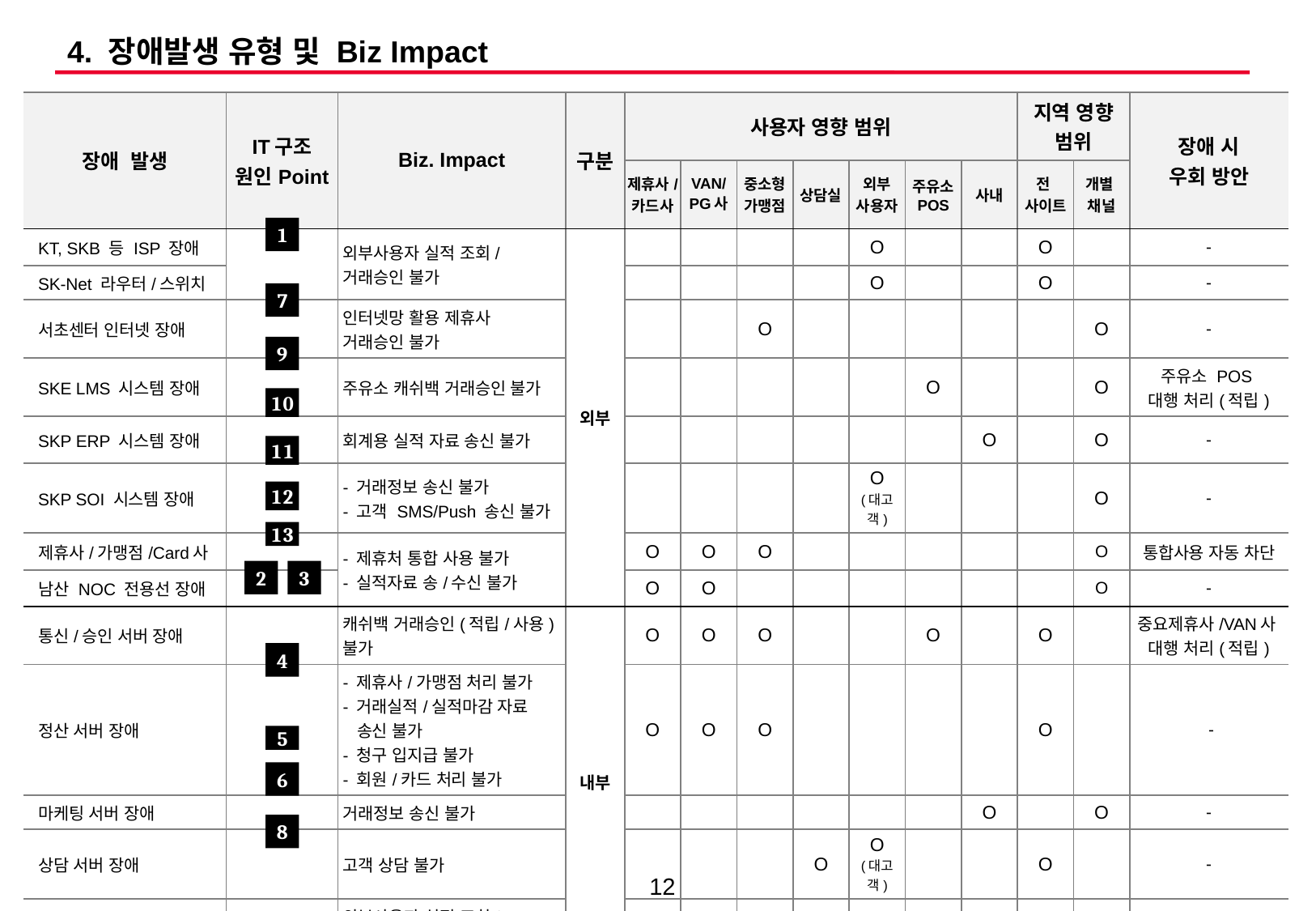

# 4. 장애발생 유형 및 Biz Impact
| 장애 발생 | IT구조 원인Point | Biz. Impact | 구분 | 사용자 영향 범위 |  |  |  |  |  |  | 지역 영향 범위 |  | 장애 시 우회 방안 |
| --- | --- | --- | --- | --- | --- | --- | --- | --- | --- | --- | --- | --- | --- |
|  |  |  |  | 제휴사/ 카드사 | VAN/ PG사 | 중소형 가맹점 | 상담실 | 외부 사용자 | 주유소 POS | 사내 | 전 사이트 | 개별 채널 |  |
| KT, SKB 등 ISP 장애 |  | 외부사용자 실적 조회/ 거래승인 불가 | 외부 |  |  |  |  | O |  |  | O |  | - |
| SK-Net 라우터/스위치 |  |  |  |  |  |  |  | O |  |  | O |  | - |
| 서초센터 인터넷 장애 |  | 인터넷망 활용 제휴사 거래승인 불가 |  |  |  | O |  |  |  |  |  | O | - |
| SKE LMS 시스템 장애 |  | 주유소 캐쉬백 거래승인 불가 |  |  |  |  |  |  | O |  |  | O | 주유소 POS 대행 처리(적립) |
| SKP ERP 시스템 장애 |  | 회계용 실적 자료 송신 불가 |  |  |  |  |  |  |  | O |  | O | - |
| SKP SOI 시스템 장애 |  | - 거래정보 송신 불가 - 고객 SMS/Push 송신 불가 |  |  |  |  |  | O (대고객) |  |  |  | O | - |
| 제휴사/가맹점/Card사 |  | - 제휴처 통합 사용 불가 - 실적자료 송/수신 불가 |  | O | O | O |  |  |  |  |  | O | 통합사용 자동 차단 |
| 남산 NOC 전용선 장애 |  |  |  | O | O |  |  |  |  |  |  | O | - |
| 통신/승인 서버 장애 |  | 캐쉬백 거래승인(적립/사용) 불가 | 내부 | O | O | O |  |  | O |  | O |  | 중요제휴사/VAN사 대행 처리(적립) |
| 정산 서버 장애 |  | - 제휴사/가맹점 처리 불가 - 거래실적/실적마감 자료 송신 불가 - 청구 입지급 불가 - 회원/카드 처리 불가 |  | O | O | O |  |  |  |  | O |  | - |
| 마케팅 서버 장애 |  | 거래정보 송신 불가 |  |  |  |  |  |  |  | O |  | O | - |
| 상담 서버 장애 |  | 고객 상담 불가 |  |  |  |  | O | O (대고객) |  |  | O |  | - |
| 외부사용자 웹서버 장애 |  | 외부사용자 실적 조회/ 거래승인 불가 |  |  |  |  |  | O |  |  | O |  | - |
1
7
9
10
11
12
13
2
3
4
5
6
8